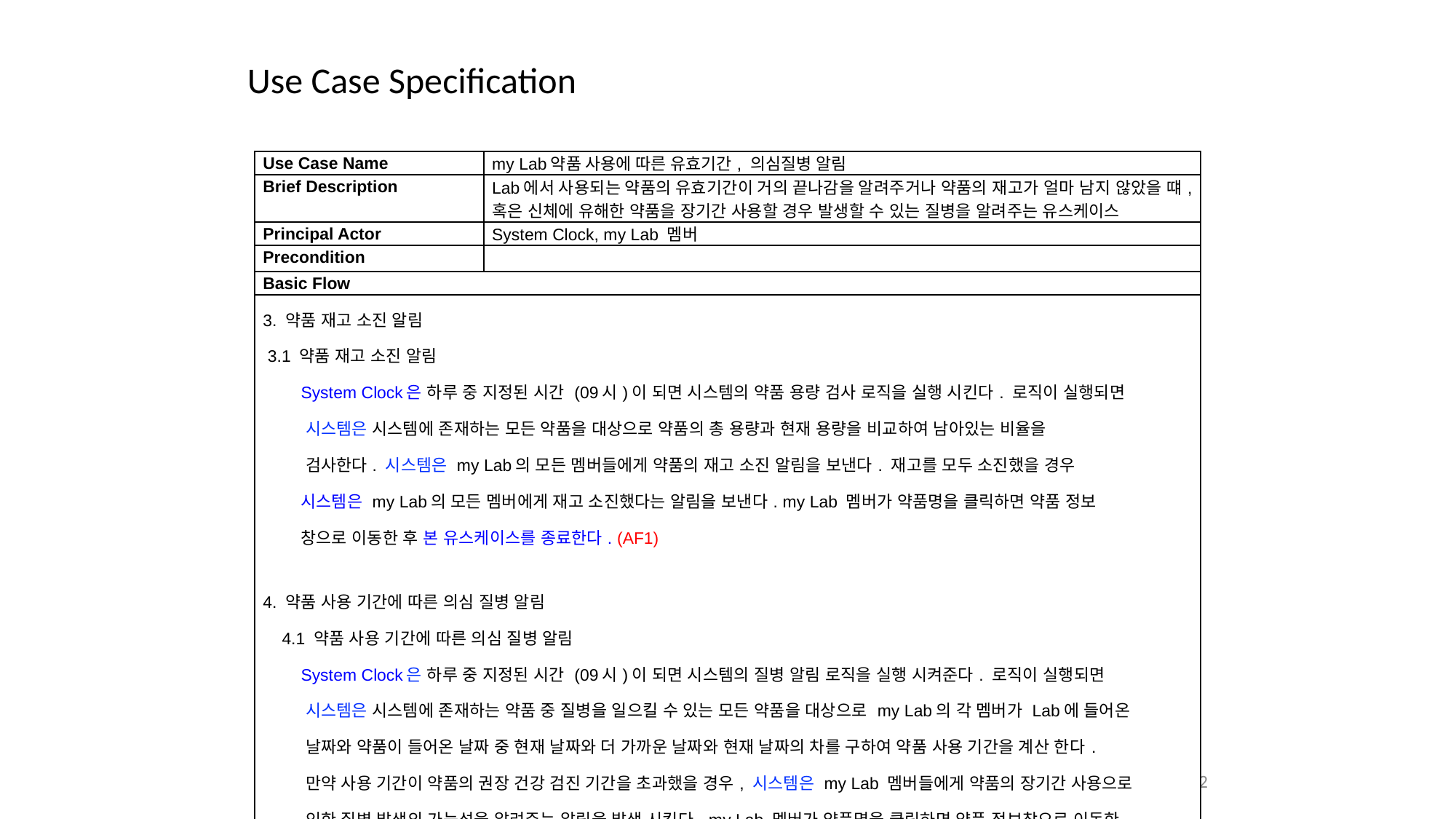

# Use Case Specification

| Use Case Name | my Lab약품 사용에 따른 유효기간, 의심질병 알림 |
| --- | --- |
| Brief Description | Lab에서 사용되는 약품의 유효기간이 거의 끝나감을 알려주거나 약품의 재고가 얼마 남지 않았을 떄, 혹은 신체에 유해한 약품을 장기간 사용할 경우 발생할 수 있는 질병을 알려주는 유스케이스 |
| Principal Actor | System Clock, my Lab 멤버 |
| Precondition |  |
| Basic Flow |  |
| 3. 약품 재고 소진 알림 3.1 약품 재고 소진 알림 System Clock은 하루 중 지정된 시간 (09시)이 되면 시스템의 약품 용량 검사 로직을 실행 시킨다. 로직이 실행되면 시스템은 시스템에 존재하는 모든 약품을 대상으로 약품의 총 용량과 현재 용량을 비교하여 남아있는 비율을 검사한다. 시스템은 my Lab의 모든 멤버들에게 약품의 재고 소진 알림을 보낸다. 재고를 모두 소진했을 경우 시스템은 my Lab의 모든 멤버에게 재고 소진했다는 알림을 보낸다. my Lab 멤버가 약품명을 클릭하면 약품 정보 창으로 이동한 후 본 유스케이스를 종료한다. (AF1) 4. 약품 사용 기간에 따른 의심 질병 알림 4.1 약품 사용 기간에 따른 의심 질병 알림 System Clock은 하루 중 지정된 시간 (09시)이 되면 시스템의 질병 알림 로직을 실행 시켜준다. 로직이 실행되면 시스템은 시스템에 존재하는 약품 중 질병을 일으킬 수 있는 모든 약품을 대상으로 my Lab의 각 멤버가 Lab에 들어온 날짜와 약품이 들어온 날짜 중 현재 날짜와 더 가까운 날짜와 현재 날짜의 차를 구하여 약품 사용 기간을 계산 한다. 만약 사용 기간이 약품의 권장 건강 검진 기간을 초과했을 경우, 시스템은 my Lab 멤버들에게 약품의 장기간 사용으로 인한 질병 발생의 가능성을 알려주는 알림을 발생 시킨다. my Lab 멤버가 약품명을 클릭하면 약품 정보창으로 이동한 후 본 유스케이스를 종료한다. (AF2) |  |
2